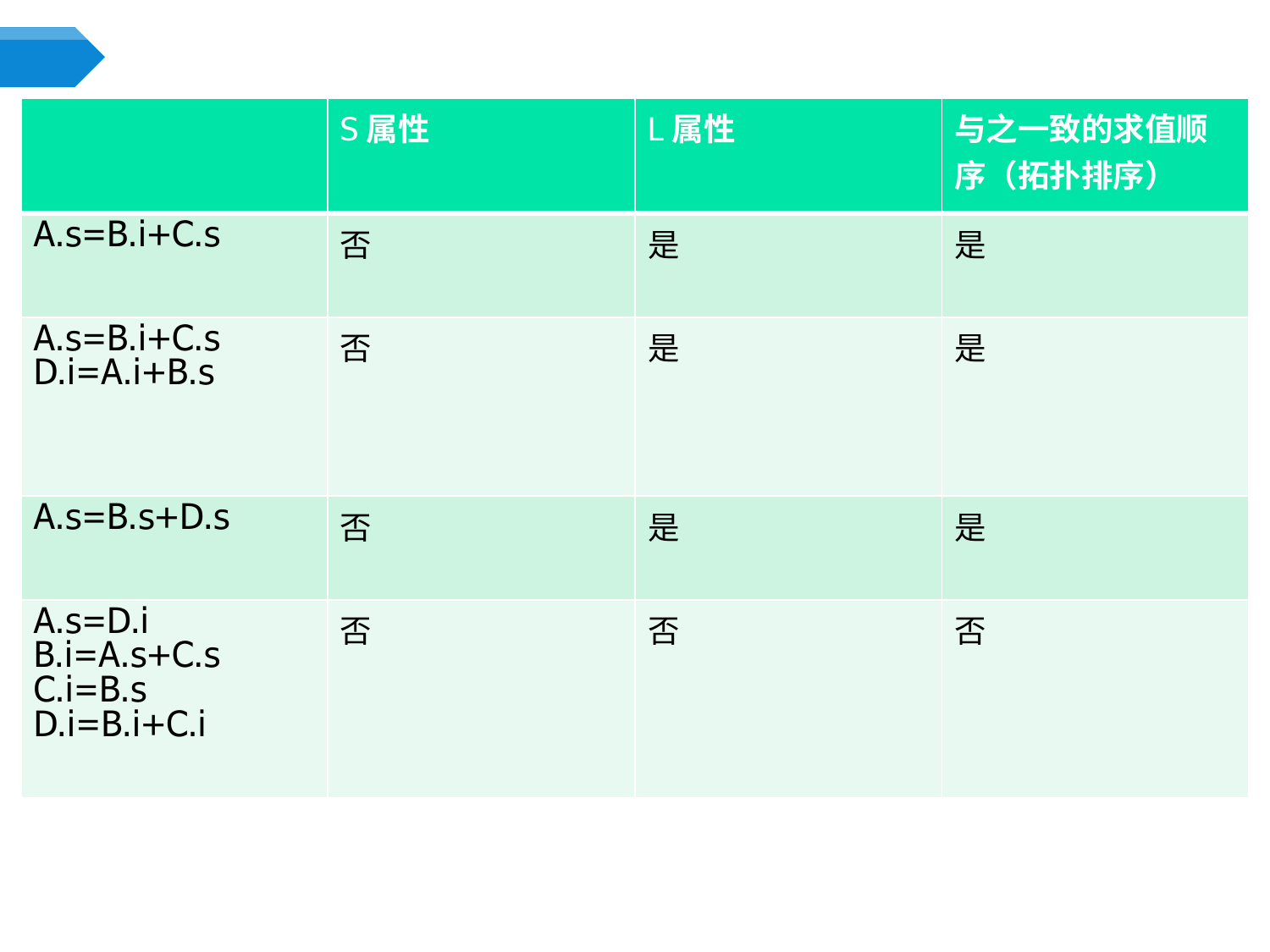

#
|  | S属性 | L属性 | 与之一致的求值顺序（拓扑排序） |
| --- | --- | --- | --- |
| A.s=B.i+C.s | 否 | 是 | 是 |
| A.s=B.i+C.s D.i=A.i+B.s | 否 | 是 | 是 |
| A.s=B.s+D.s | 否 | 是 | 是 |
| A.s=D.i B.i=A.s+C.s C.i=B.s D.i=B.i+C.i | 否 | 否 | 否 |